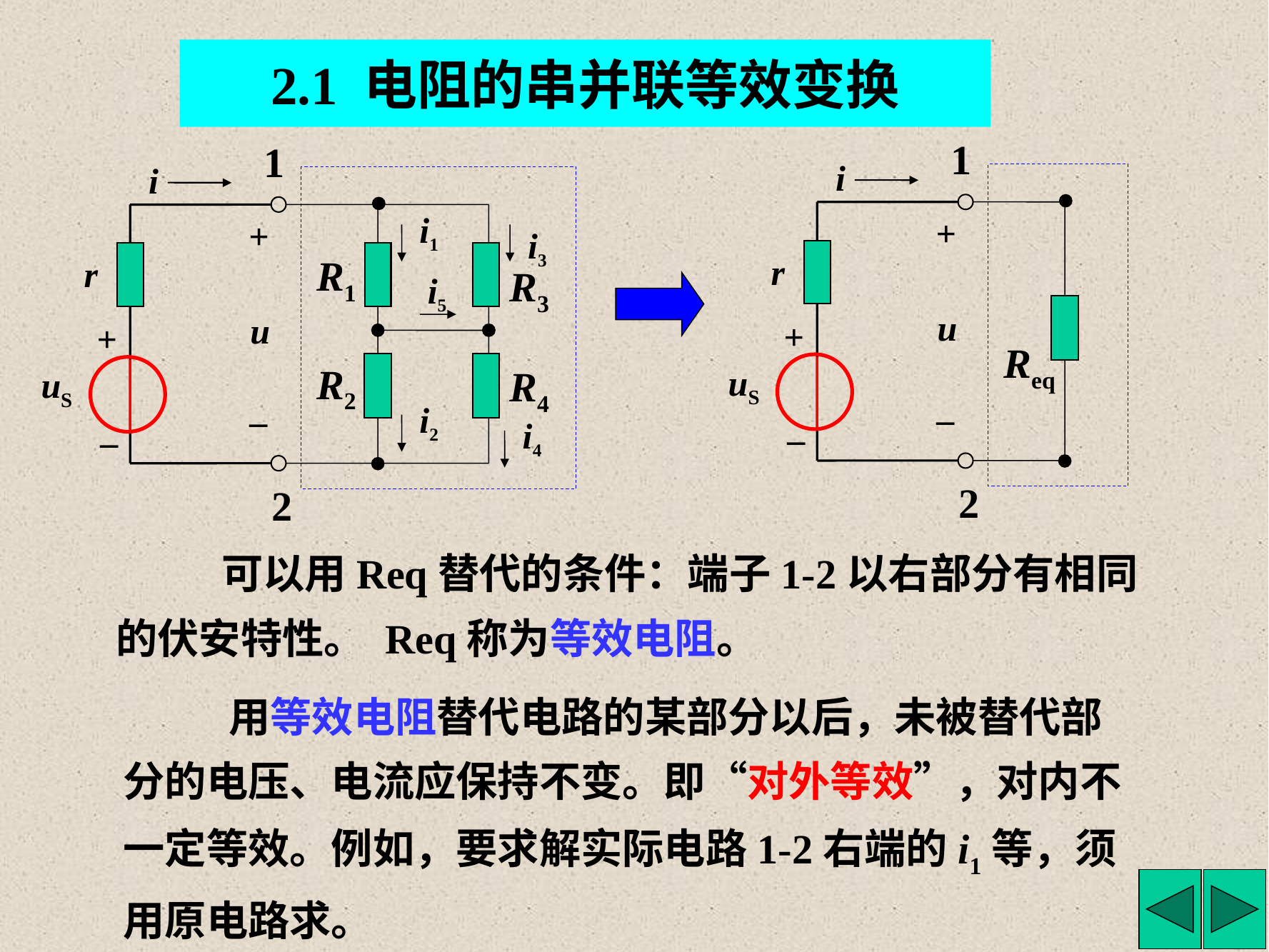

# 2.1 电阻的串并联等效变换
1

i

+

r

u
+
Req

uS

_

_

2
1

i

i1

+
i3

R1

r
R3
i5
u

+

R2

R4

uS

_
i2

_

2
i4

可以用Req替代的条件：端子1-2以右部分有相同的伏安特性。 Req称为等效电阻。
用等效电阻替代电路的某部分以后，未被替代部分的电压、电流应保持不变。即“对外等效”，对内不一定等效。例如，要求解实际电路1-2右端的i1等，须用原电路求。